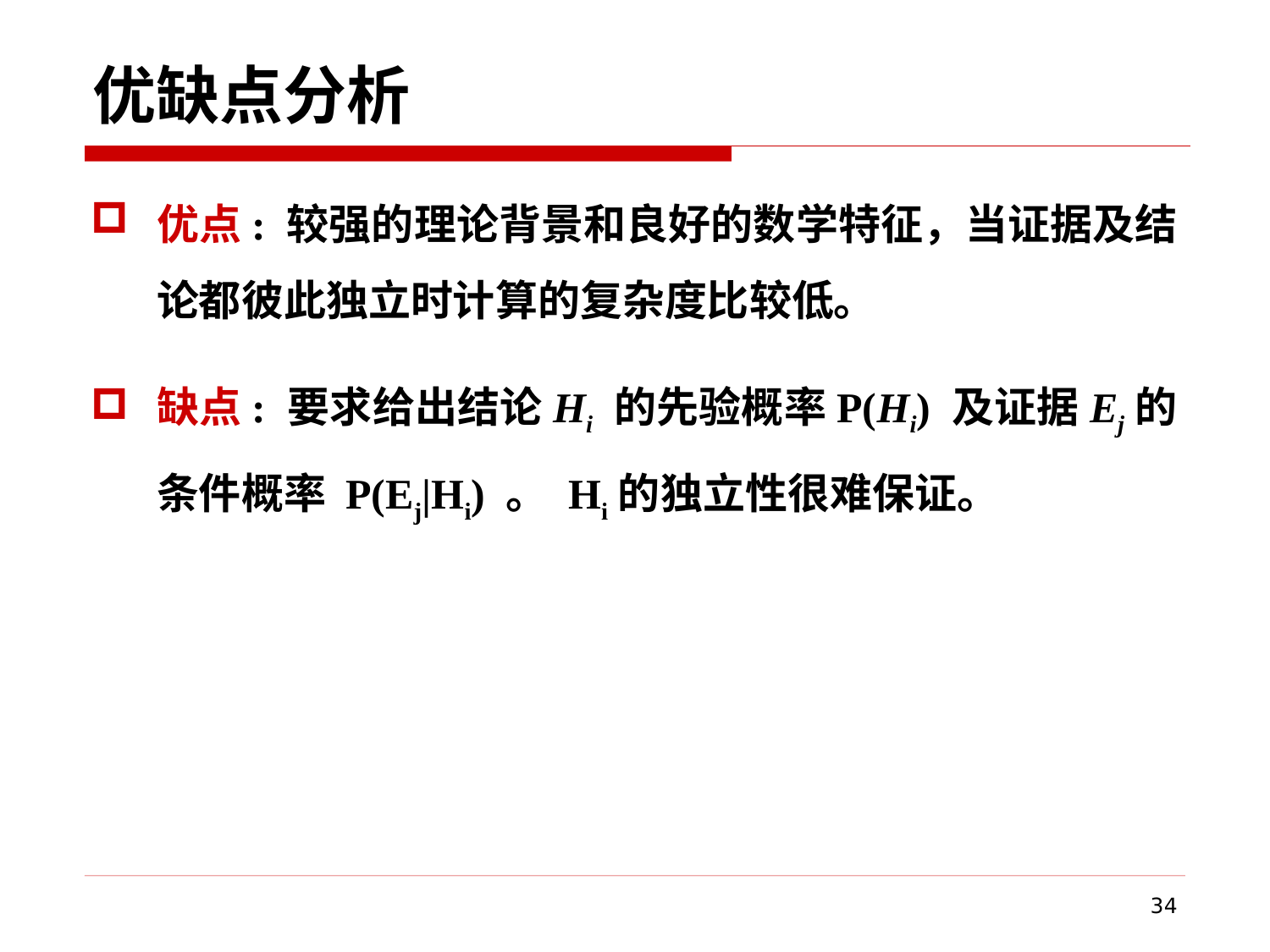

# 优缺点分析
优点: 较强的理论背景和良好的数学特征，当证据及结论都彼此独立时计算的复杂度比较低。
缺点: 要求给出结论Hi 的先验概率P(Hi) 及证据Ej的条件概率 P(Ej|Hi) 。 Hi的独立性很难保证。

34